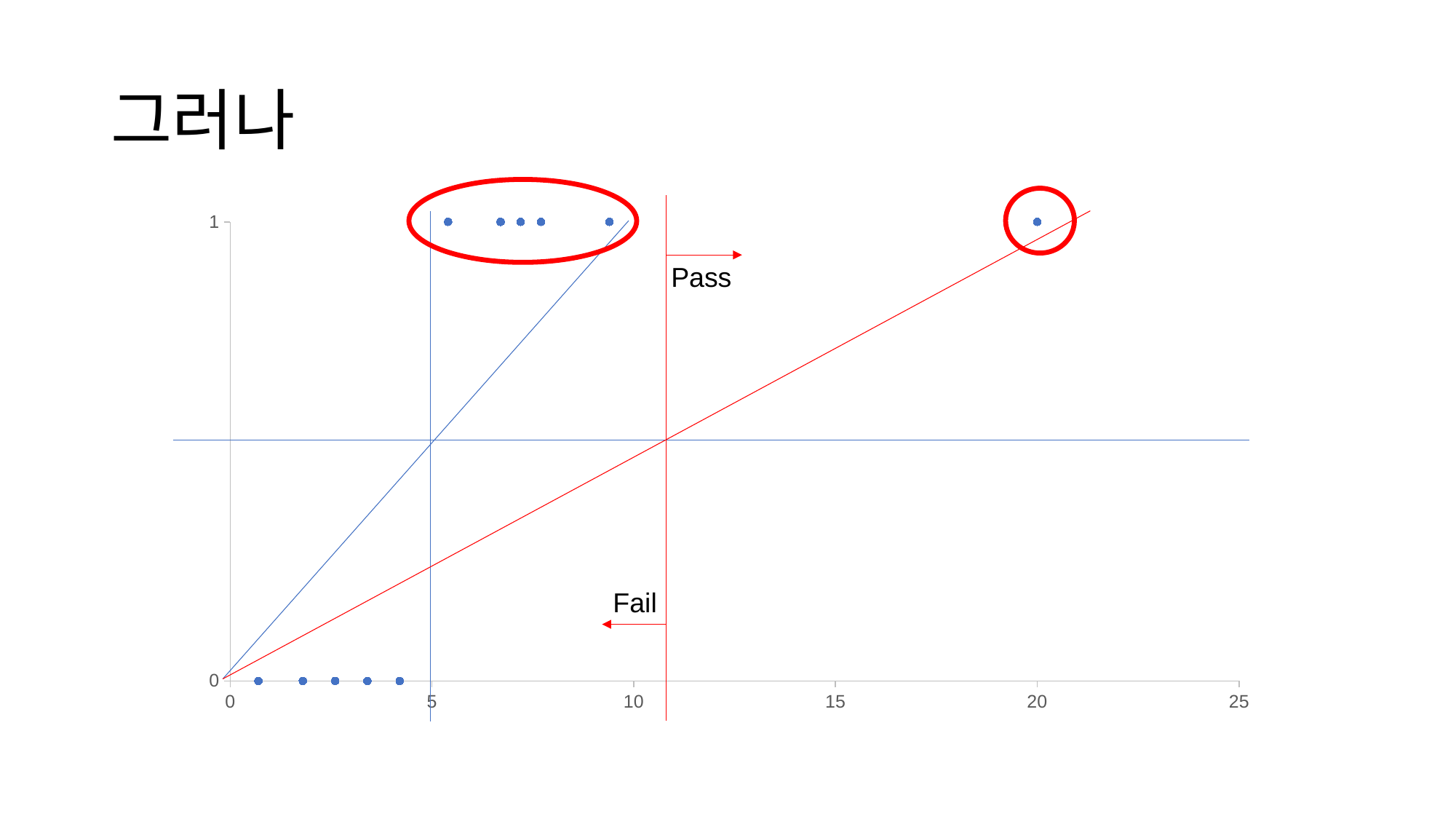

# 그러나

### Chart

| Category | Y 값 |
|---|---|
Pass
Fail